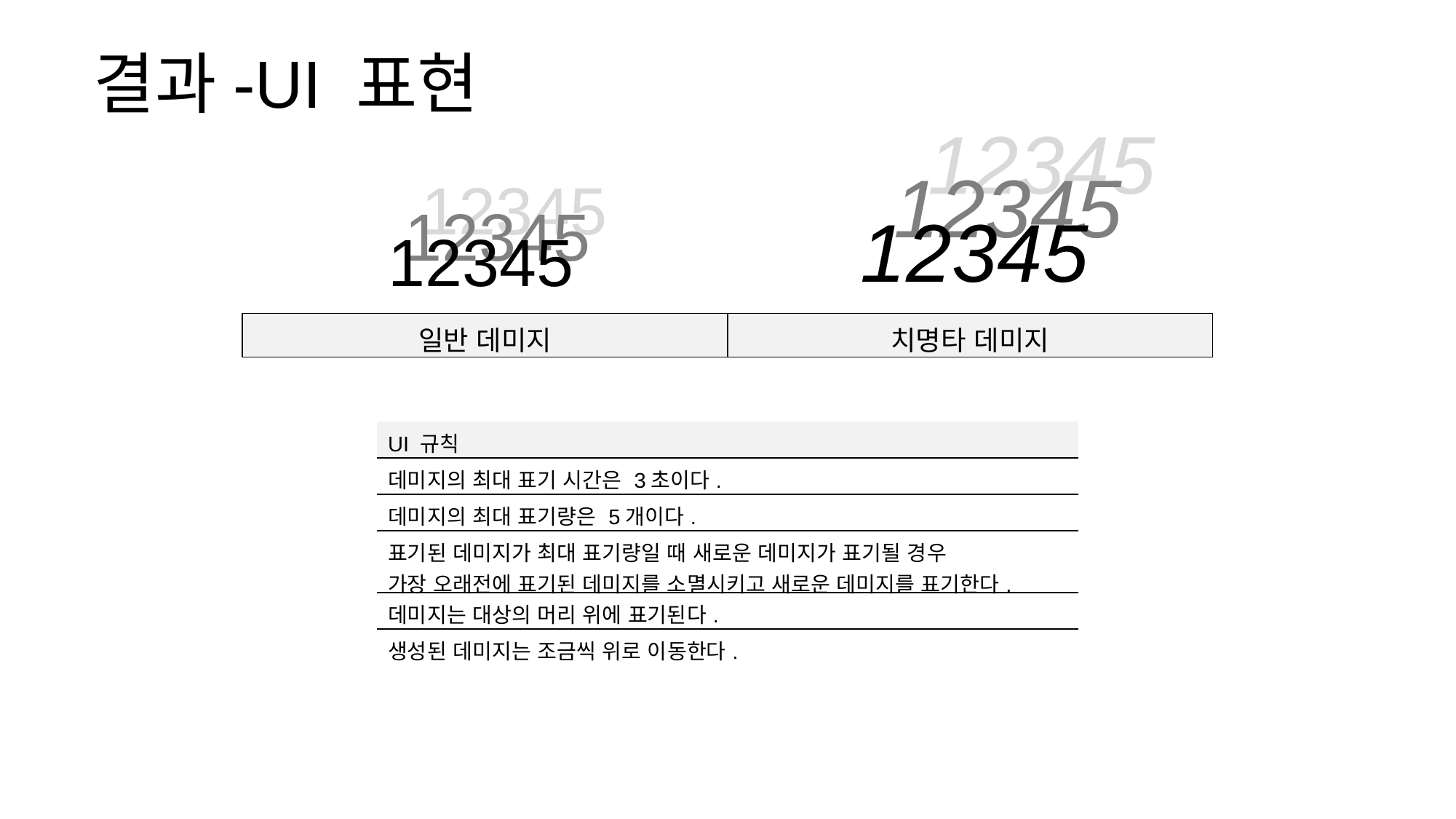

결과-UI 표현
12345
12345
12345
12345
12345
12345
| 일반 데미지 | 치명타 데미지 |
| --- | --- |
| UI 규칙 |
| --- |
| 데미지의 최대 표기 시간은 3초이다. |
| 데미지의 최대 표기량은 5개이다. |
| 표기된 데미지가 최대 표기량일 때 새로운 데미지가 표기될 경우 가장 오래전에 표기된 데미지를 소멸시키고 새로운 데미지를 표기한다. |
| 데미지는 대상의 머리 위에 표기된다. |
| 생성된 데미지는 조금씩 위로 이동한다. |